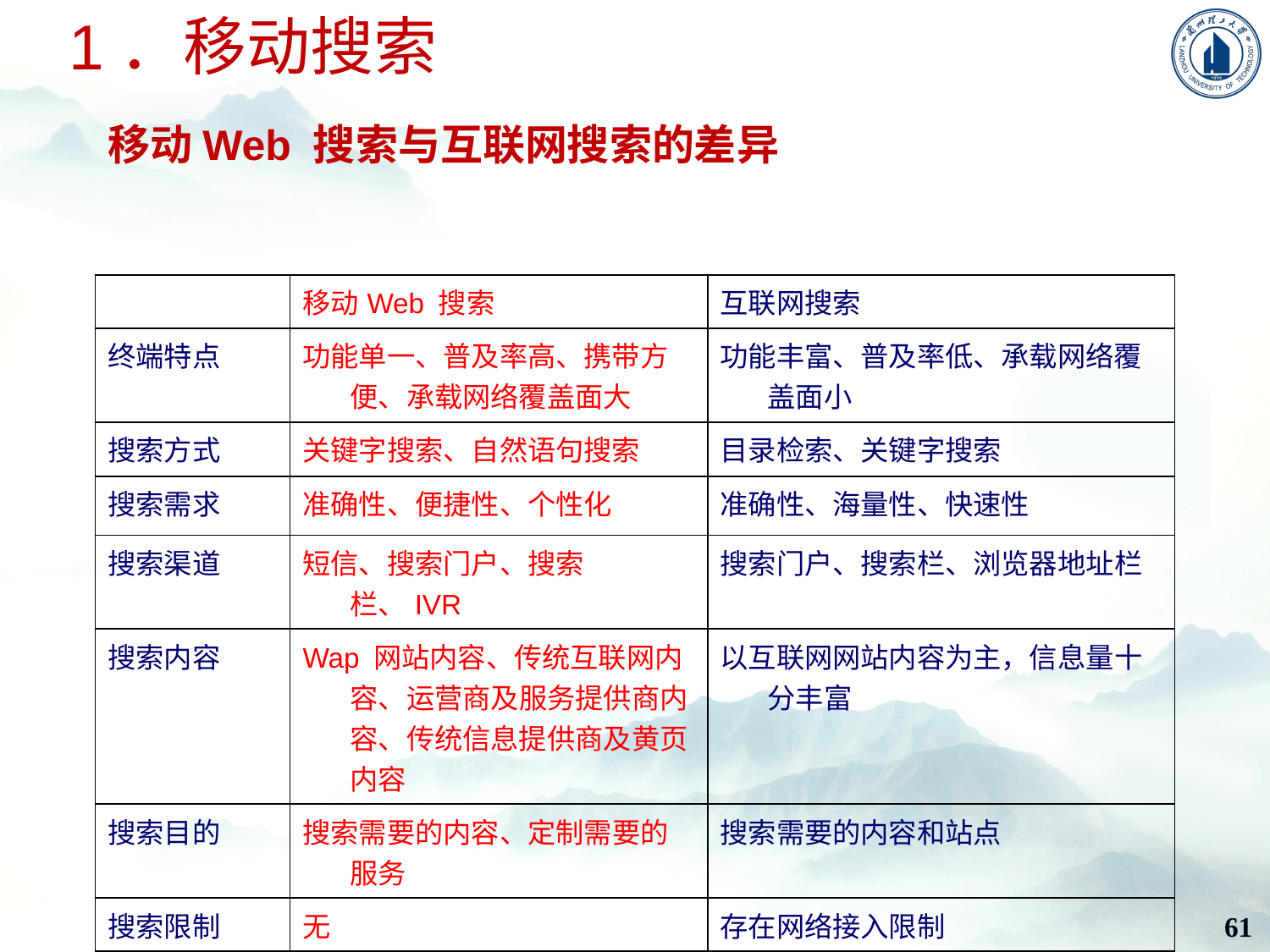

1．移动搜索
# 移动Web 搜索与互联网搜索的差异
|  | 移动Web 搜索 | 互联网搜索 |
| --- | --- | --- |
| 终端特点 | 功能单一、普及率高、携带方便、承载网络覆盖面大 | 功能丰富、普及率低、承载网络覆盖面小 |
| 搜索方式 | 关键字搜索、自然语句搜索 | 目录检索、关键字搜索 |
| 搜索需求 | 准确性、便捷性、个性化 | 准确性、海量性、快速性 |
| 搜索渠道 | 短信、搜索门户、搜索栏、IVR | 搜索门户、搜索栏、浏览器地址栏 |
| 搜索内容 | Wap 网站内容、传统互联网内容、运营商及服务提供商内容、传统信息提供商及黄页内容 | 以互联网网站内容为主，信息量十分丰富 |
| 搜索目的 | 搜索需要的内容、定制需要的服务 | 搜索需要的内容和站点 |
| 搜索限制 | 无 | 存在网络接入限制 |
| 搜索费用 | 流量费、服务定制费等 | 免费 |
61